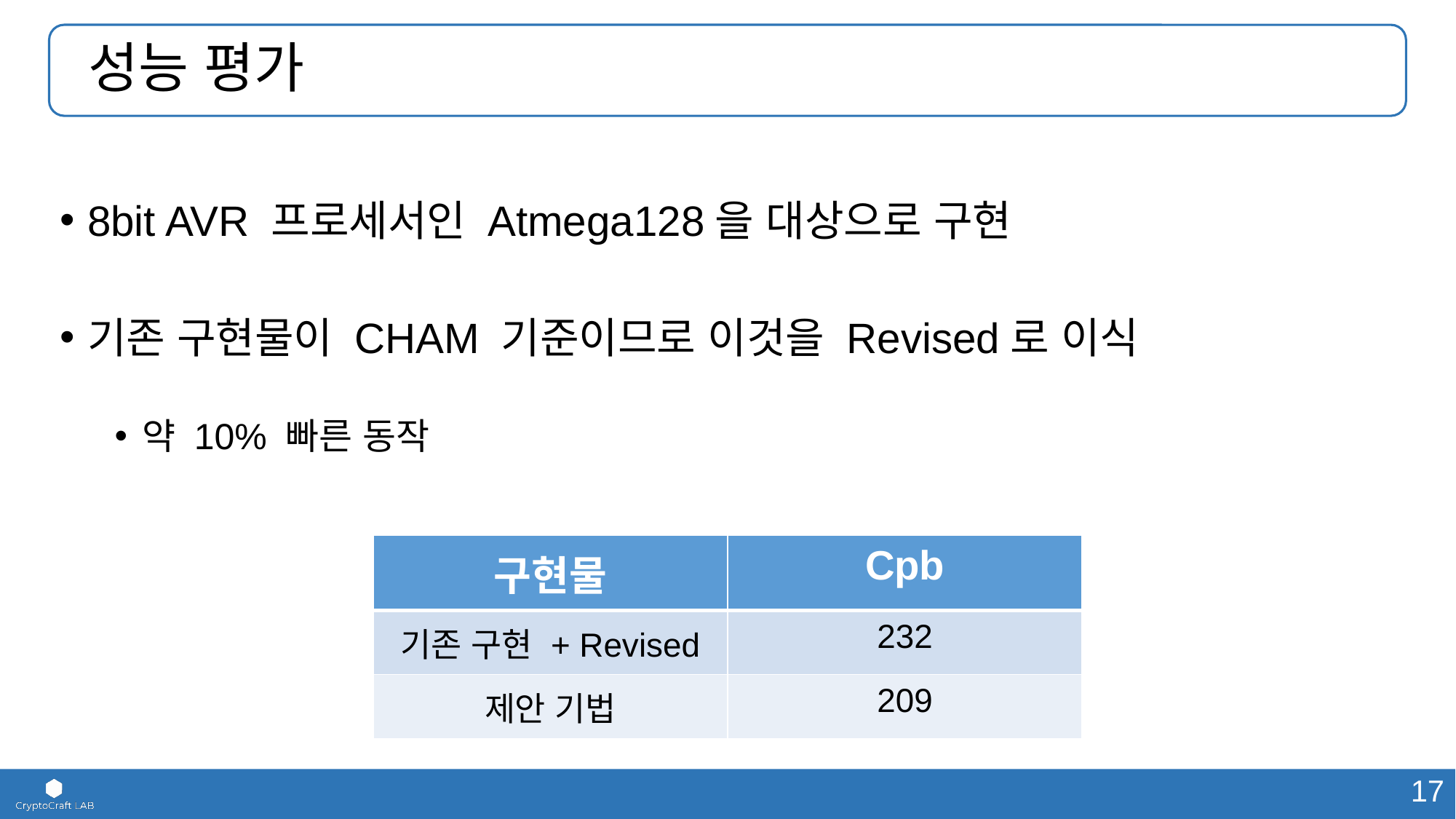

# 성능 평가
8bit AVR 프로세서인 Atmega128을 대상으로 구현
기존 구현물이 CHAM 기준이므로 이것을 Revised로 이식
약 10% 빠른 동작
| 구현물 | Cpb |
| --- | --- |
| 기존 구현 + Revised | 232 |
| 제안 기법 | 209 |